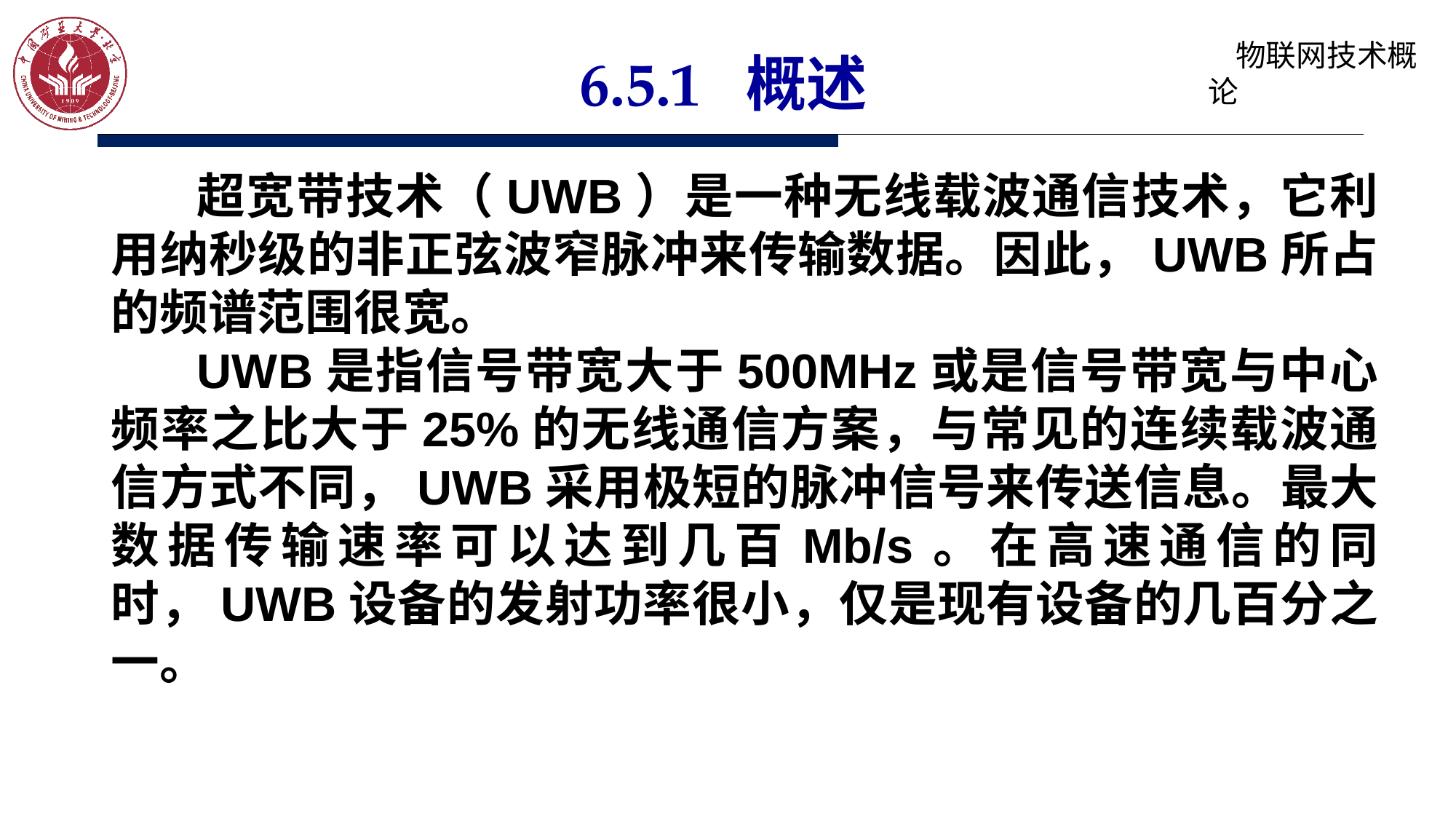

# 6.5.1  概述
超宽带技术（UWB）是一种无线载波通信技术，它利用纳秒级的非正弦波窄脉冲来传输数据。因此，UWB所占的频谱范围很宽。
UWB是指信号带宽大于500MHz或是信号带宽与中心频率之比大于25%的无线通信方案，与常见的连续载波通信方式不同，UWB采用极短的脉冲信号来传送信息。最大数据传输速率可以达到几百Mb/s。在高速通信的同时，UWB设备的发射功率很小，仅是现有设备的几百分之一。